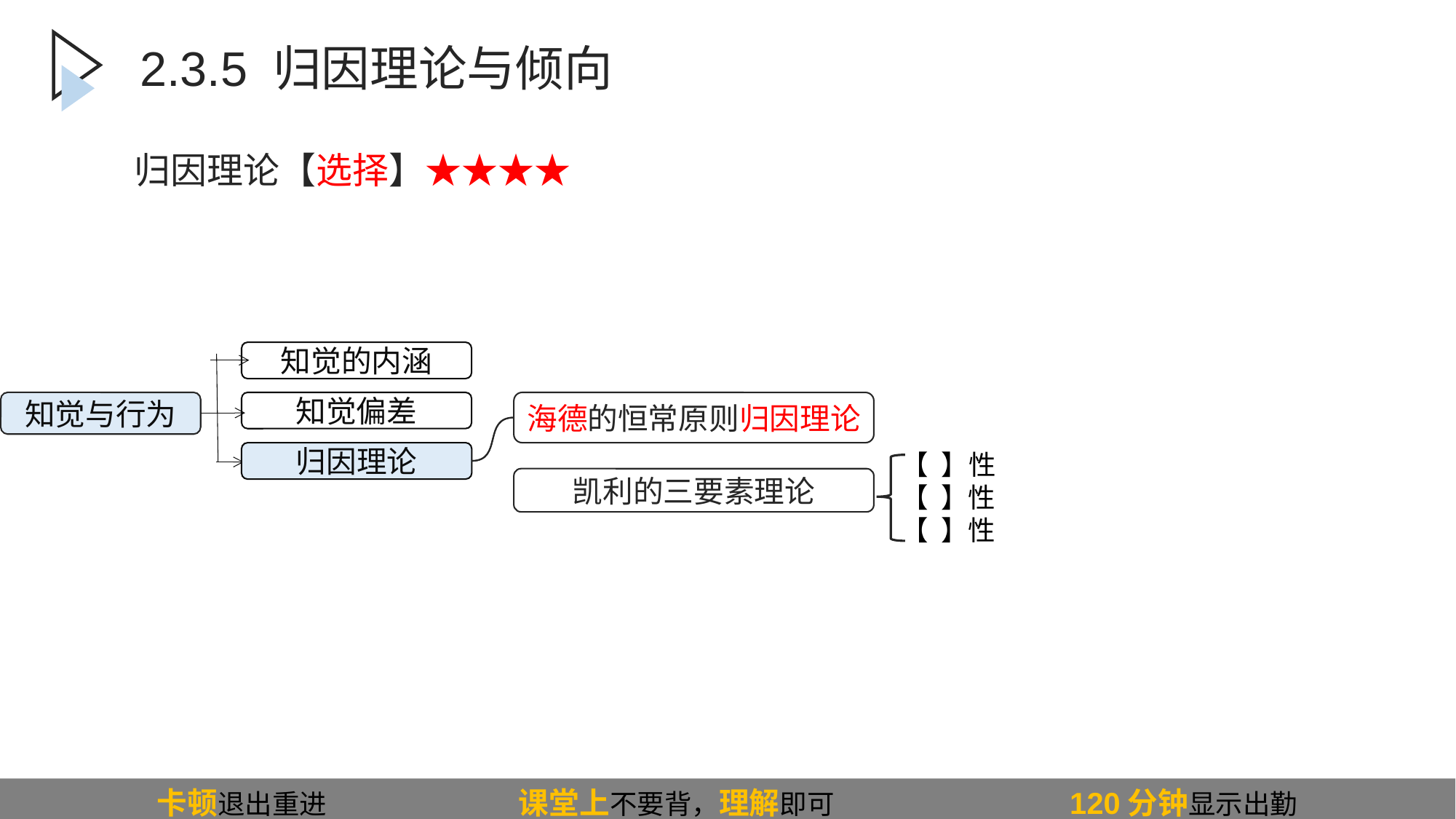

2.3.5 归因理论与倾向
 归因理论【选择】★★★★

知觉的内涵
知觉偏差

归因理论
知觉与行为
海德的恒常原则归因理论
凯利的三要素理论
【  】性
【  】性
【  】性